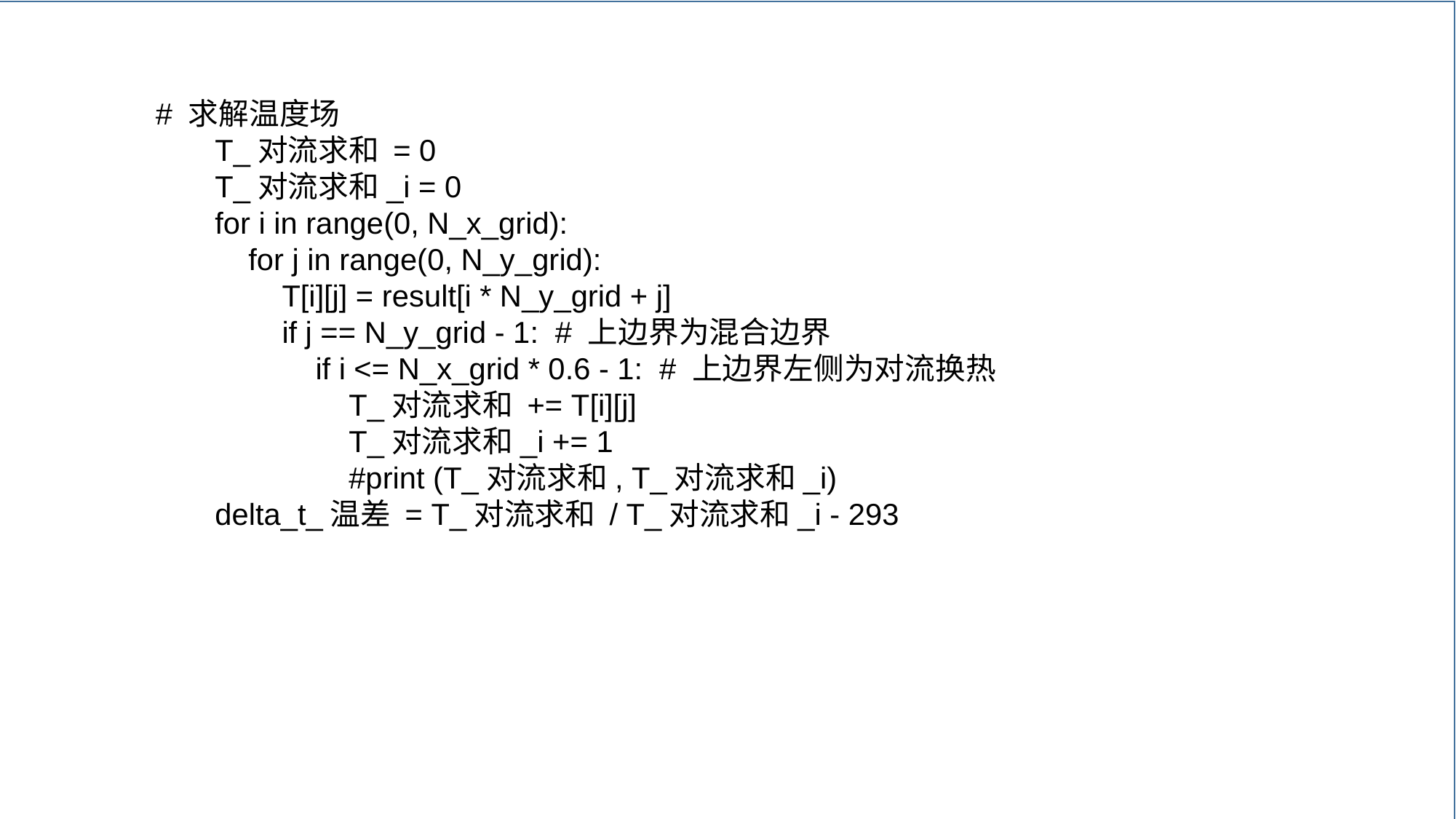

# 求解温度场
        T_对流求和 = 0
        T_对流求和_i = 0
        for i in range(0, N_x_grid):
            for j in range(0, N_y_grid):
                T[i][j] = result[i * N_y_grid + j]
                if j == N_y_grid - 1:  # 上边界为混合边界
                    if i <= N_x_grid * 0.6 - 1:  # 上边界左侧为对流换热
                        T_对流求和 += T[i][j]
                        T_对流求和_i += 1
                        #print (T_对流求和, T_对流求和_i)
        delta_t_温差 = T_对流求和 / T_对流求和_i - 293